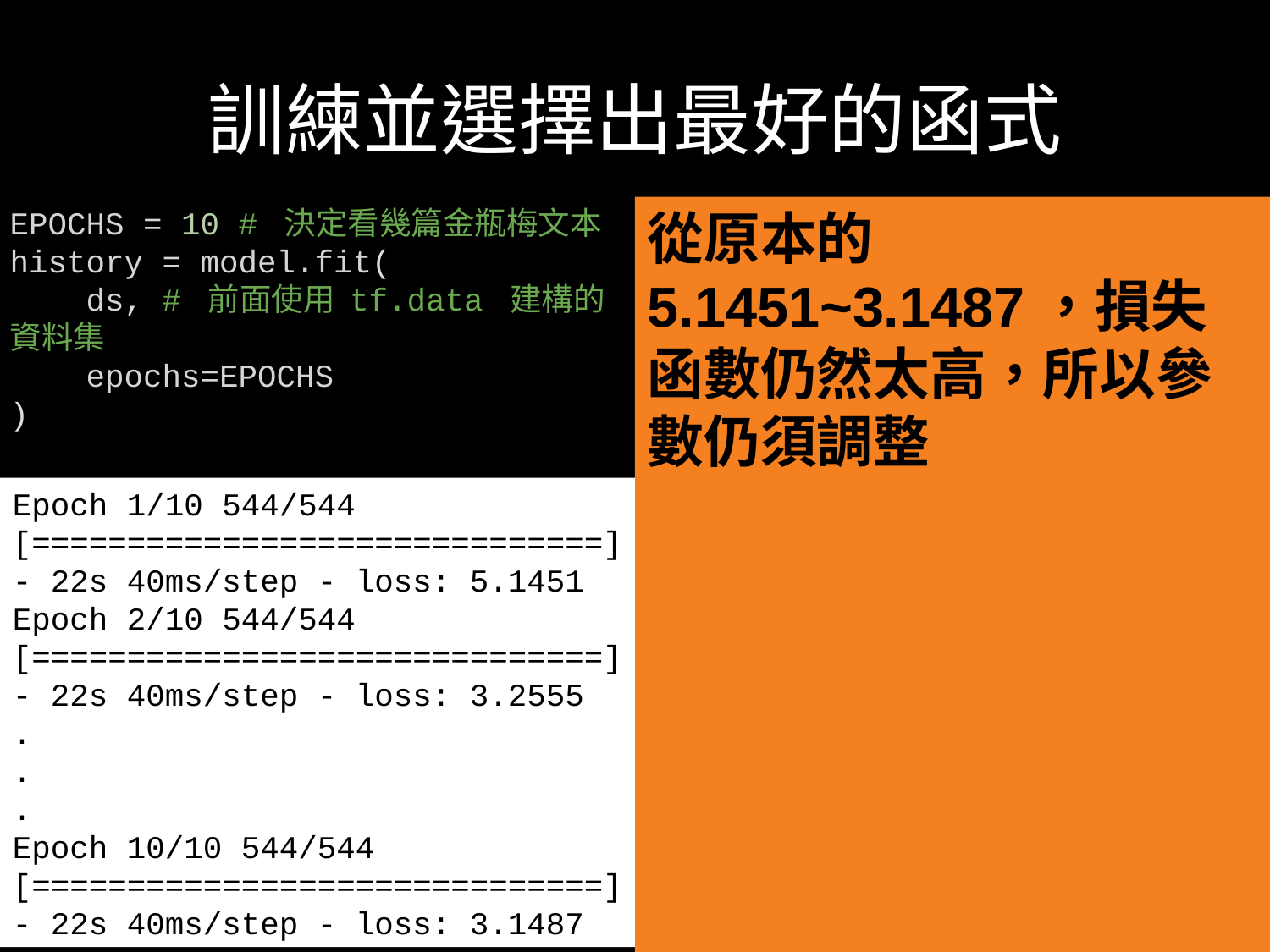

# 訓練並選擇出最好的函式

EPOCHS = 10 # 決定看幾篇金瓶梅文本
history = model.fit(
    ds, # 前面使用 tf.data 建構的資料集
    epochs=EPOCHS
)
從原本的5.1451~3.1487，損失函數仍然太高，所以參數仍須調整
Epoch 1/10 544/544 [==============================] - 22s 40ms/step - loss: 5.1451 Epoch 2/10 544/544 [==============================] - 22s 40ms/step - loss: 3.2555
.
.
.
Epoch 10/10 544/544 [==============================] - 22s 40ms/step - loss: 3.1487